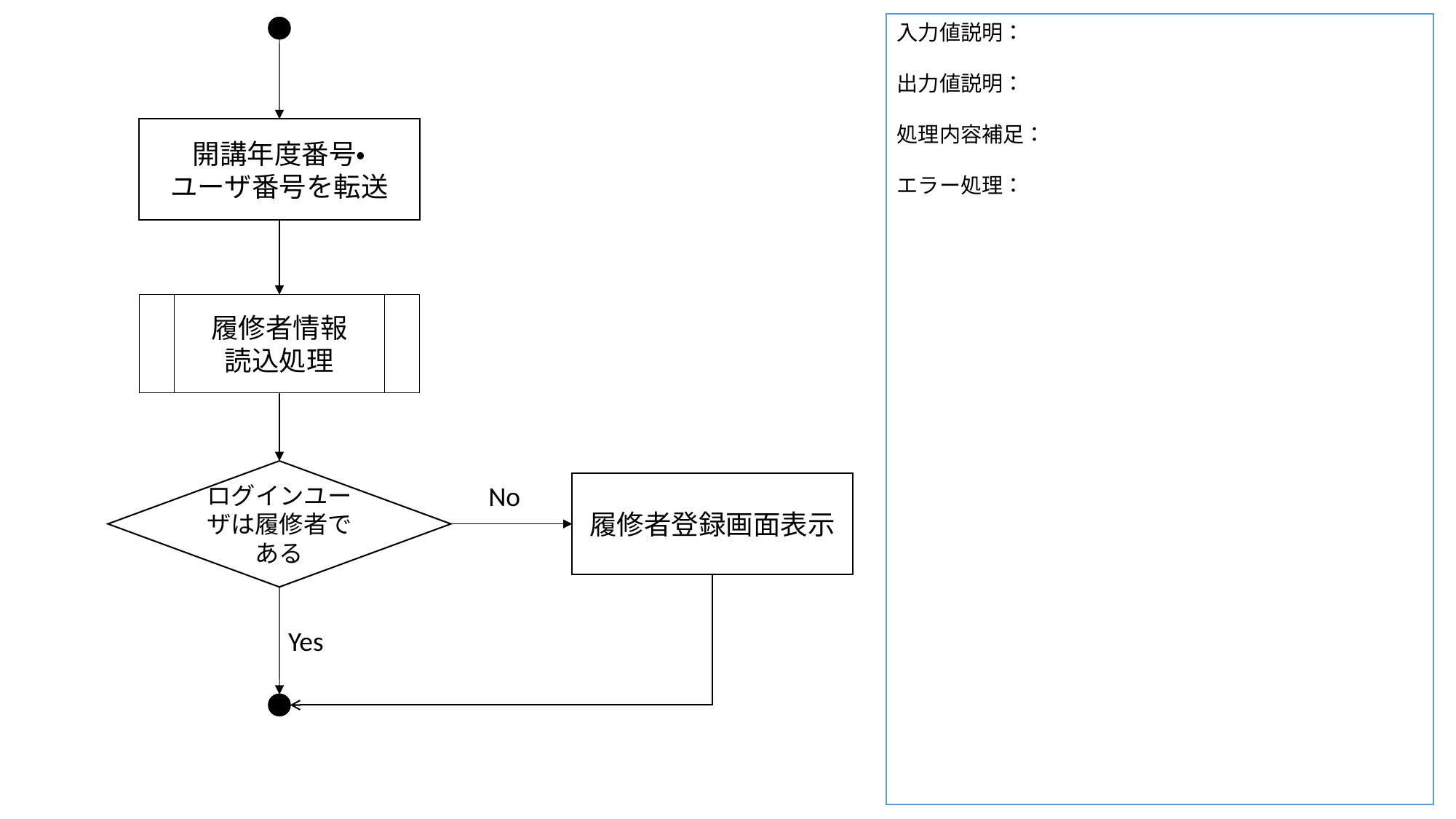

入力値説明：

出力値説明：

処理内容補足：

エラー処理：

開講年度番号・
ユーザ番号を転送
履修者情報
読込処理
ログインユーザは履修者である
No
履修者登録画面表示
Yes